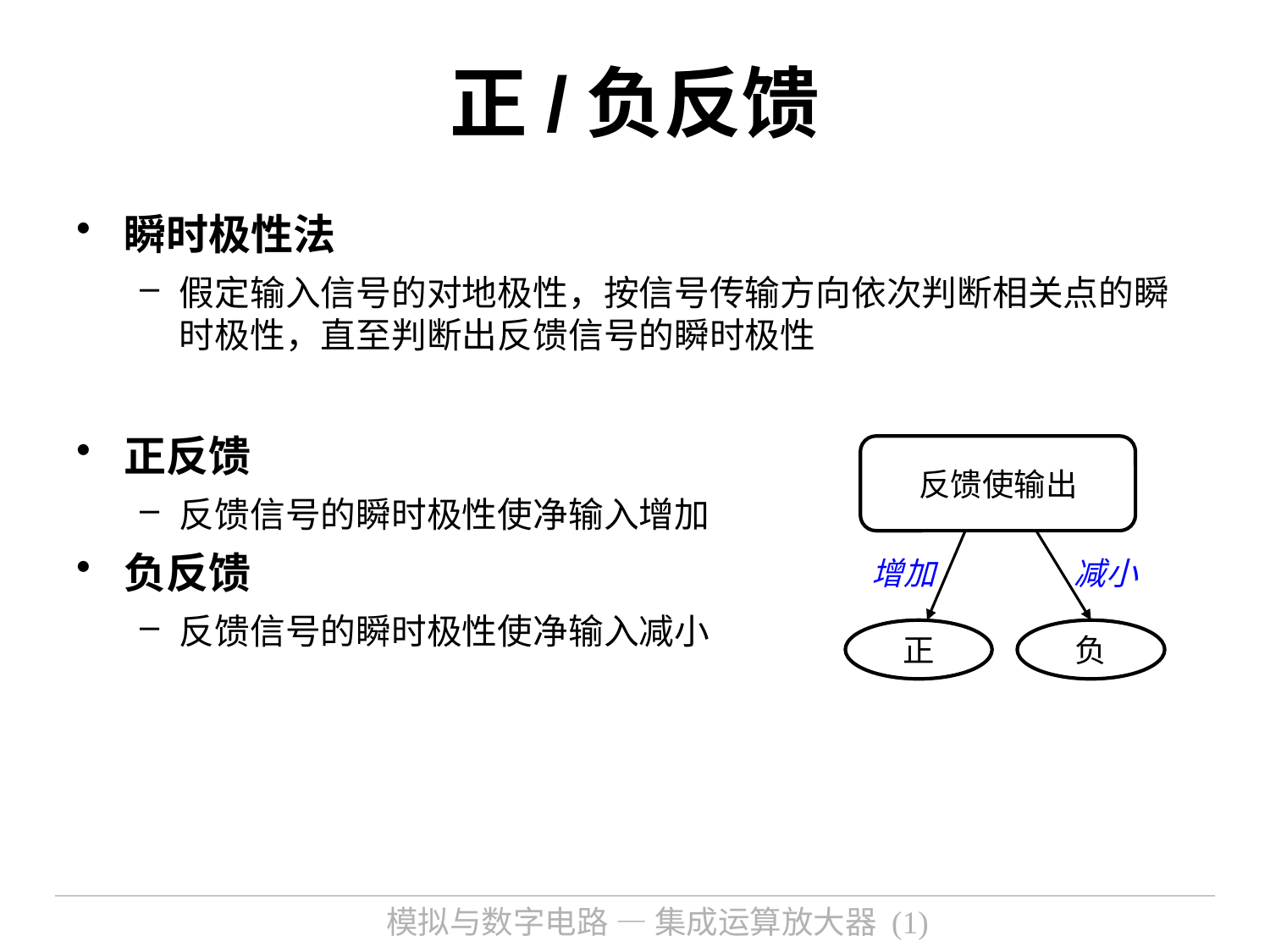

# 正/负反馈
瞬时极性法
假定输入信号的对地极性，按信号传输方向依次判断相关点的瞬时极性，直至判断出反馈信号的瞬时极性

正反馈
反馈信号的瞬时极性使净输入增加
负反馈
反馈信号的瞬时极性使净输入减小

反馈使输出
增加
减小
正
负

模拟与数字电路 — 集成运算放大器 (1)
16